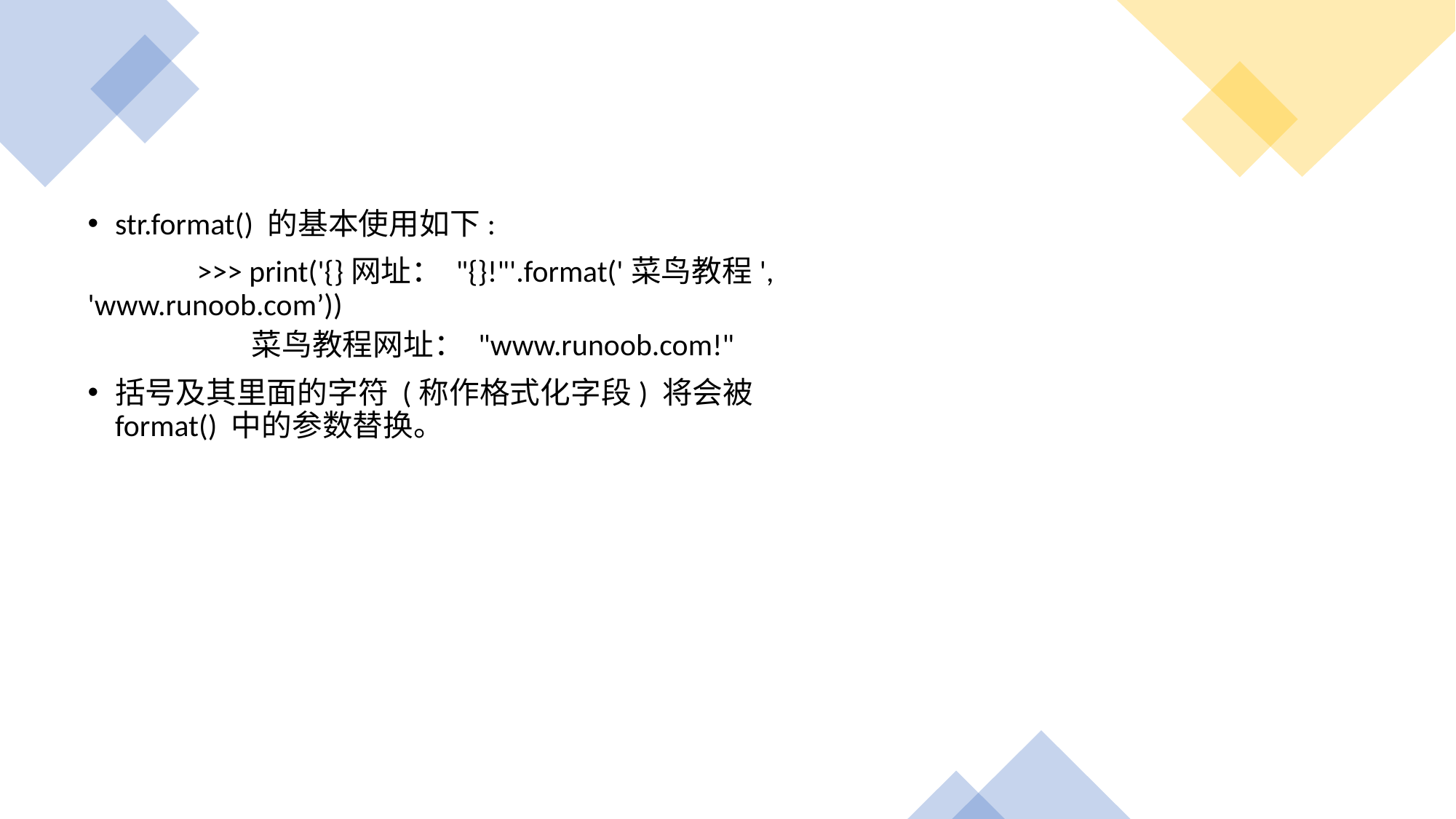

str.format() 的基本使用如下:
	>>> print('{}网址： "{}!"'.format('菜鸟教程', 'www.runoob.com’))
	菜鸟教程网址： "www.runoob.com!"
括号及其里面的字符 (称作格式化字段) 将会被 format() 中的参数替换。
#